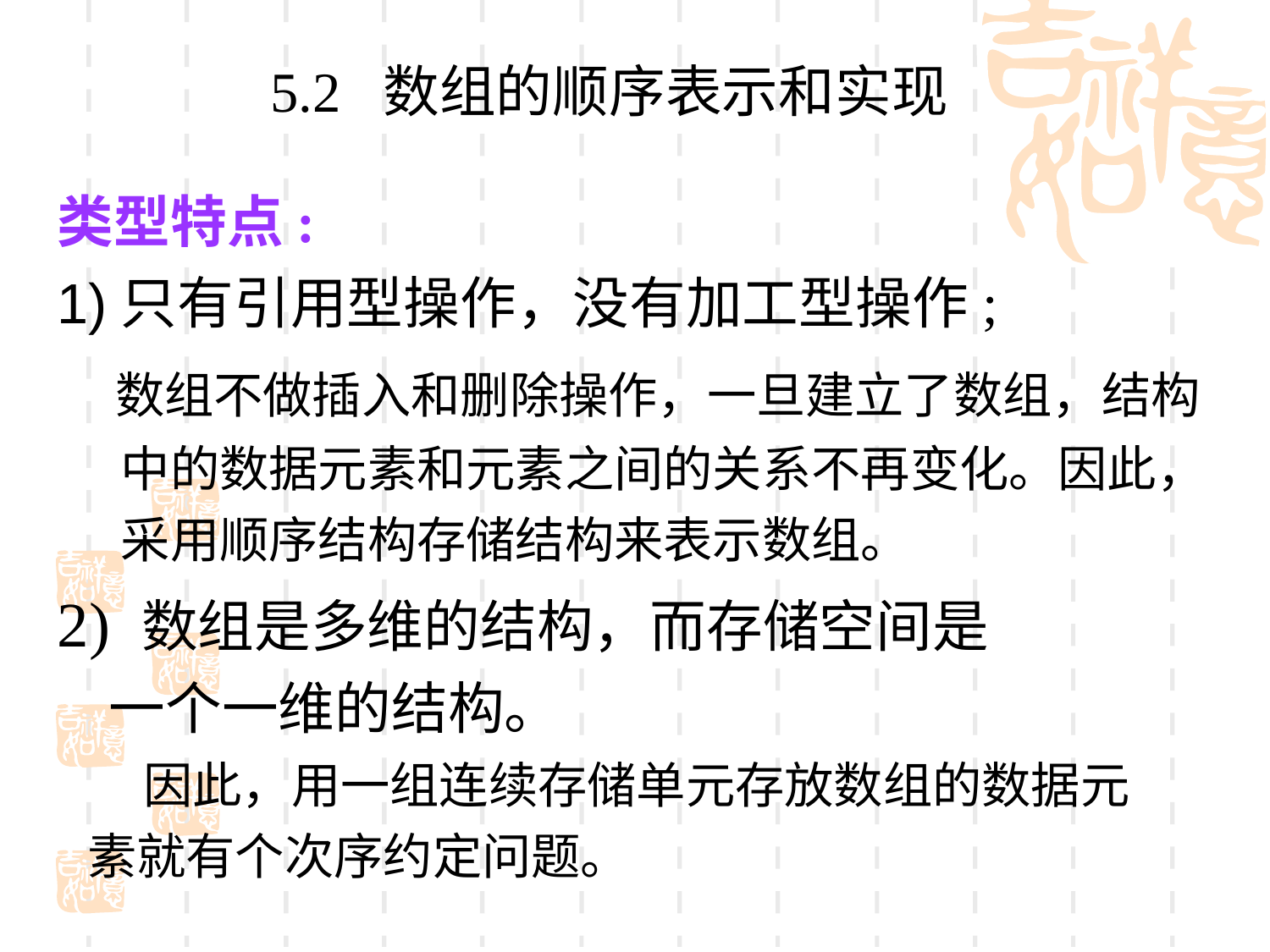

5.2  数组的顺序表示和实现
类型特点:
只有引用型操作，没有加工型操作;
   数组不做插入和删除操作，一旦建立了数组，结构中的数据元素和元素之间的关系不再变化。因此，采用顺序结构存储结构来表示数组。
2) 数组是多维的结构，而存储空间是
   一个一维的结构。
    因此，用一组连续存储单元存放数组的数据元素就有个次序约定问题。